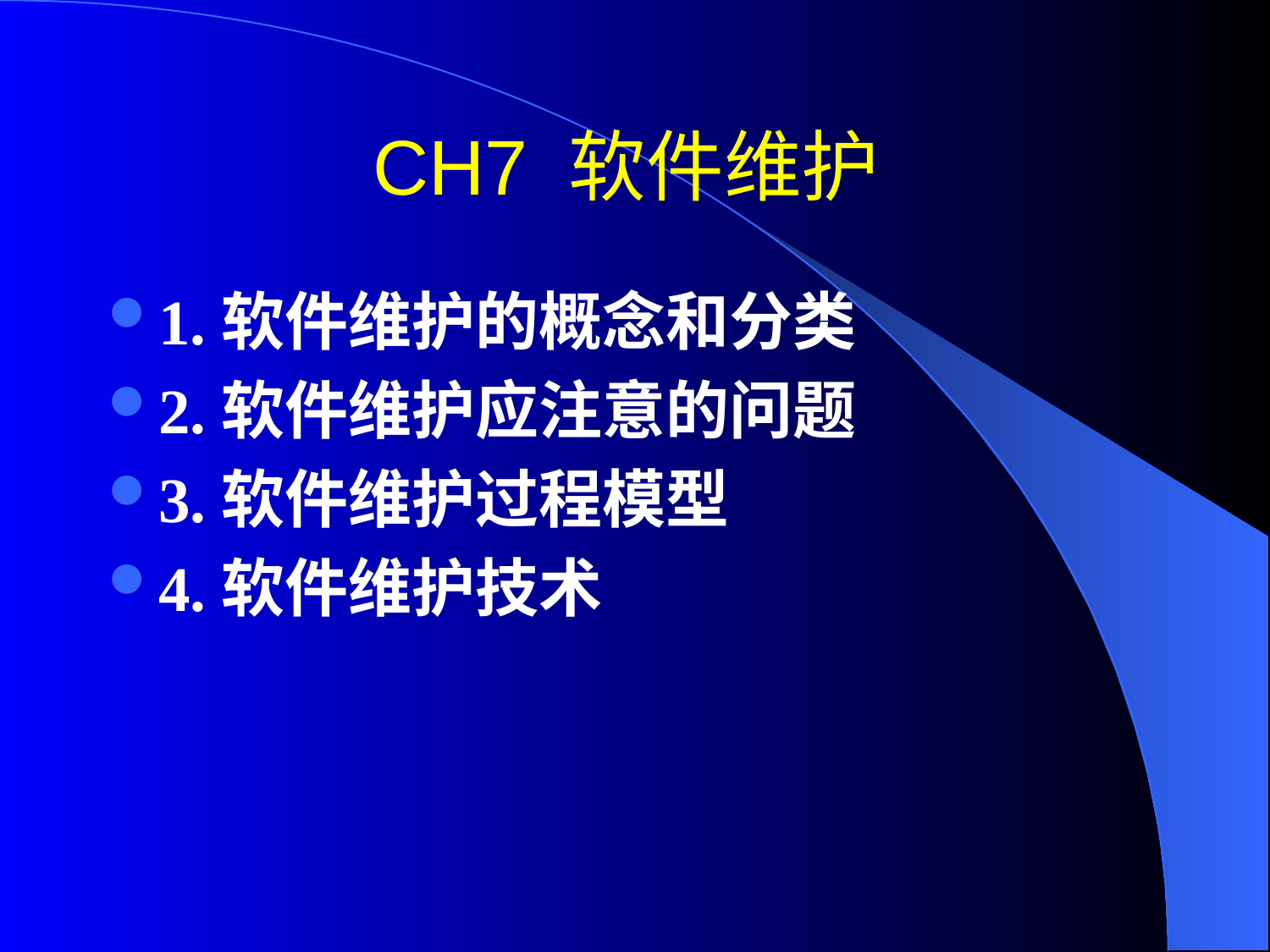

# CH7 软件维护
1.软件维护的概念和分类
2.软件维护应注意的问题
3.软件维护过程模型
4.软件维护技术